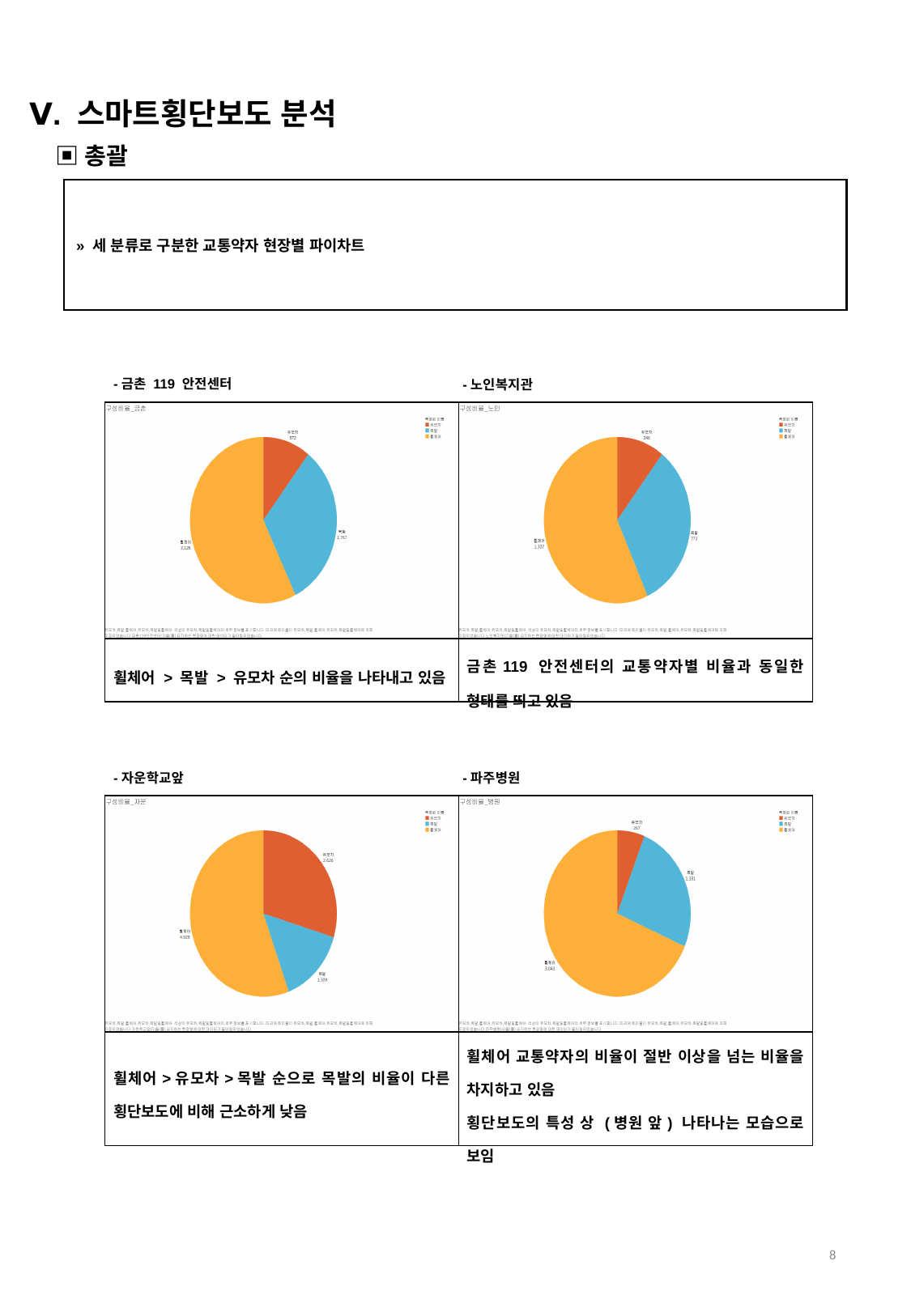

Ⅴ. 스마트횡단보도 분석
▣총괄

» 세 분류로 구분한 교통약자 현장별 파이차트
-금촌 119 안전센터
-노인복지관
|  |  |
| --- | --- |
| 휠체어 > 목발 > 유모차 순의 비율을 나타내고 있음 | 금촌119 안전센터의 교통약자별 비율과 동일한 형태를 띄고 있음 |

-자운학교앞
-파주병원
|  |  |
| --- | --- |
| 휠체어>유모차>목발 순으로 목발의 비율이 다른 횡단보도에 비해 근소하게 낮음 | 휠체어 교통약자의 비율이 절반 이상을 넘는 비율을 차지하고 있음 횡단보도의 특성 상 (병원 앞) 나타나는 모습으로 보임 |

8